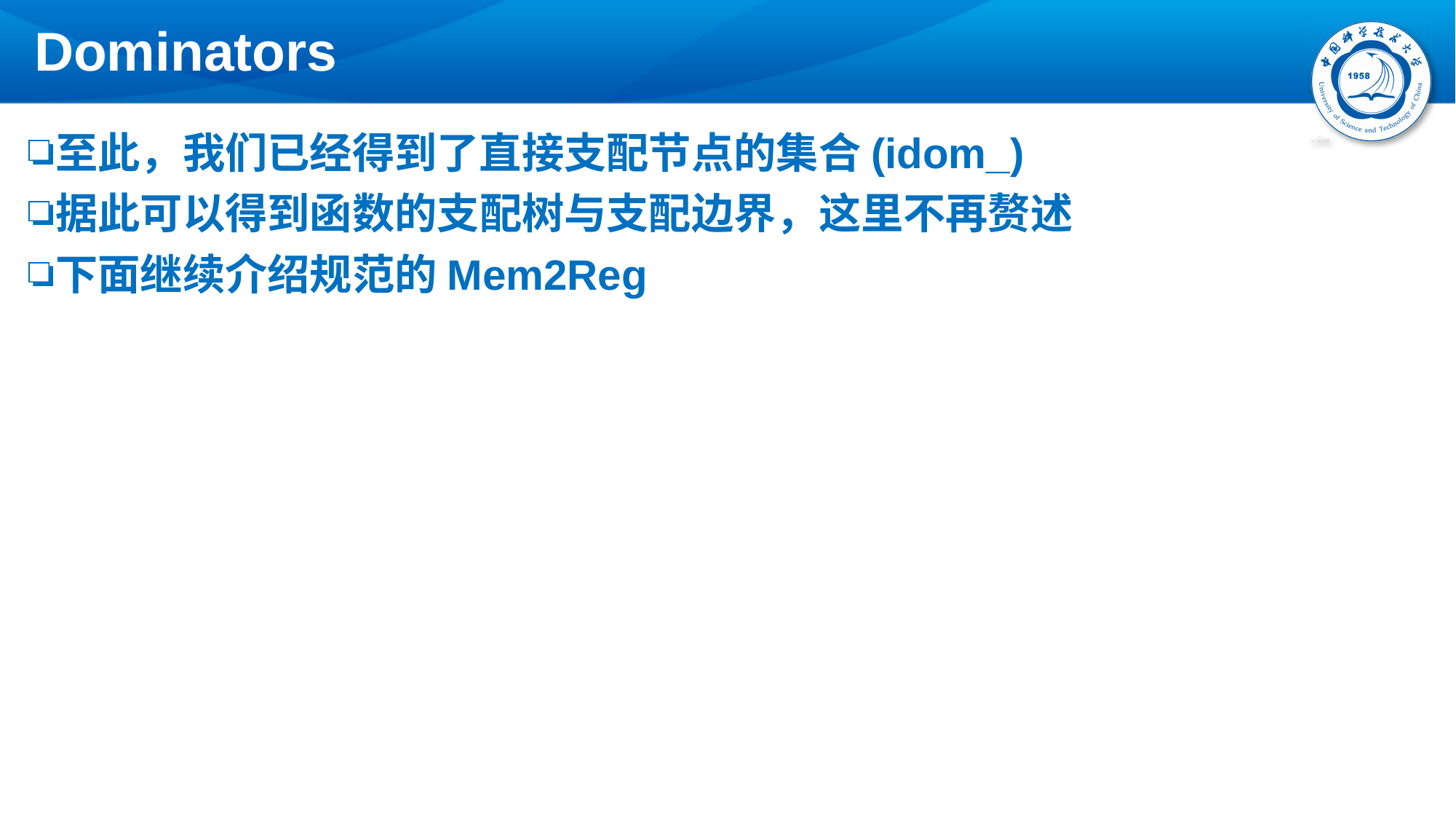

# Dominators
至此，我们已经得到了直接支配节点的集合(idom_)
据此可以得到函数的支配树与支配边界，这里不再赘述
下面继续介绍规范的Mem2Reg

42